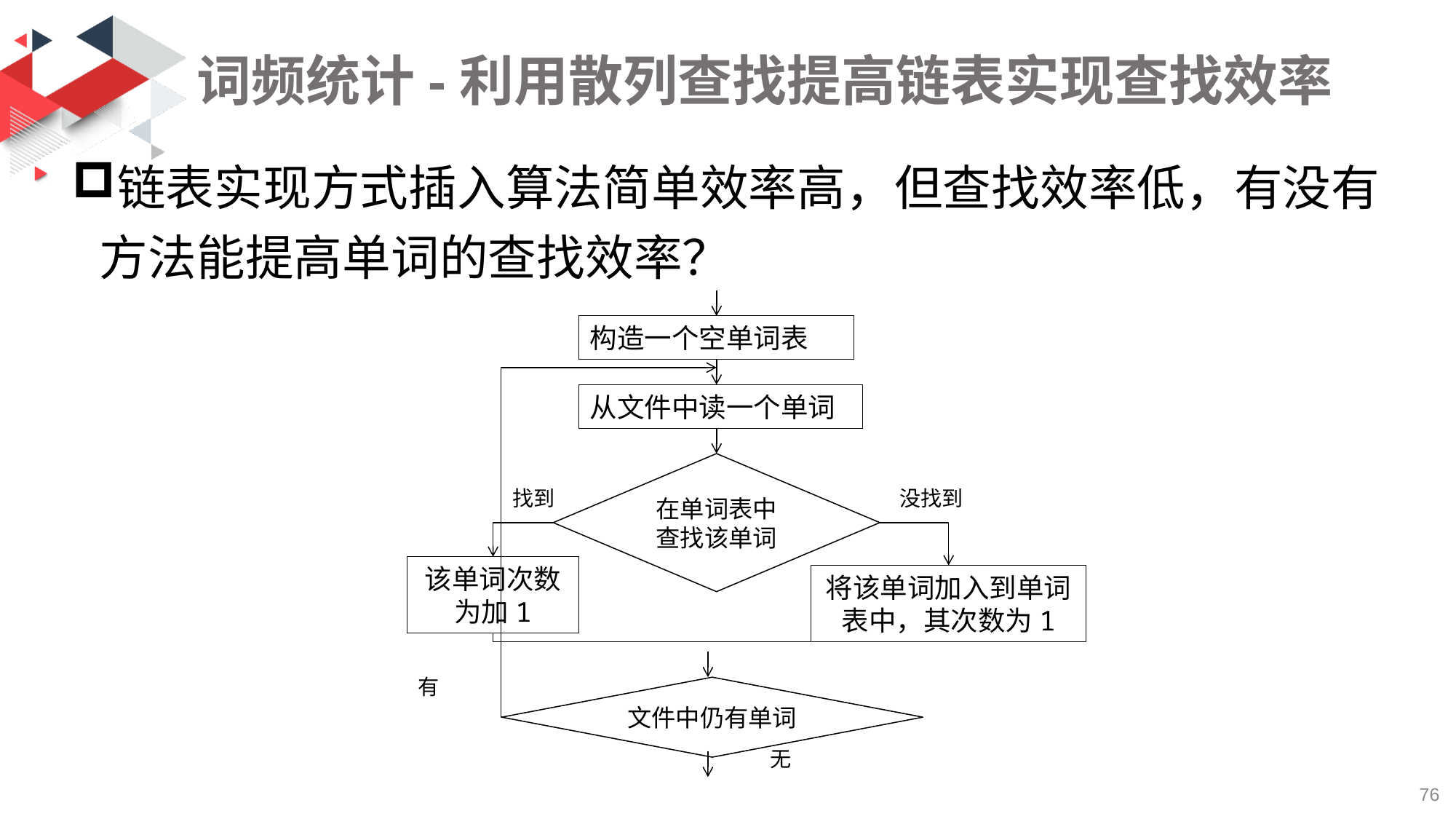

# 词频统计-利用散列查找提高链表实现查找效率
链表实现方式插入算法简单效率高，但查找效率低，有没有方法能提高单词的查找效率？

构造一个空单词表
从文件中读一个单词
在单词表中查找该单词
找到
没找到
该单词次数为加1
将该单词加入到单词表中，其次数为1
有
文件中仍有单词
无
76